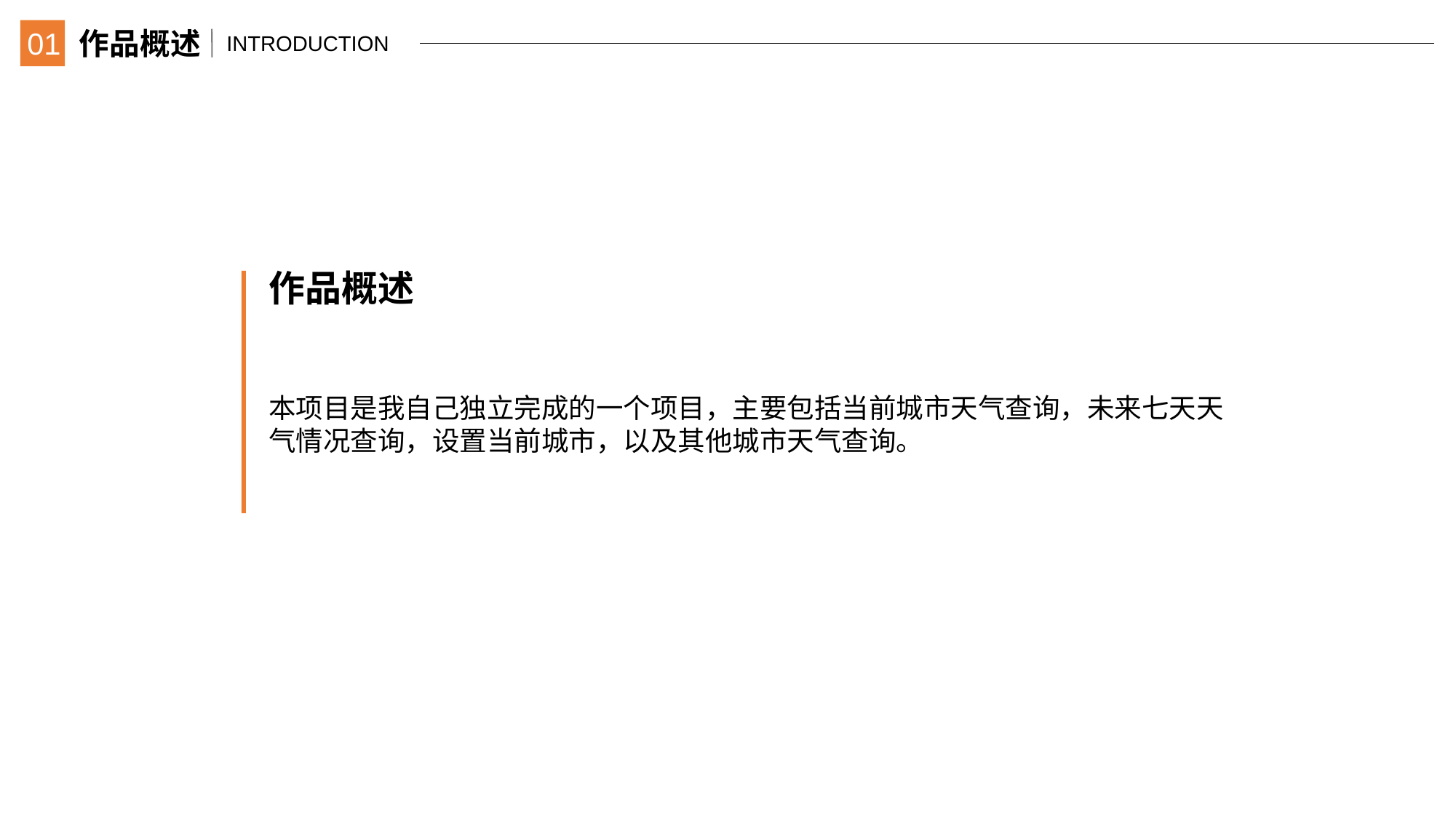

01
作品概述

 INTRODUCTION
作品概述

本项目是我自己独立完成的一个项目，主要包括当前城市天气查询，未来七天天气情况查询，设置当前城市，以及其他城市天气查询。